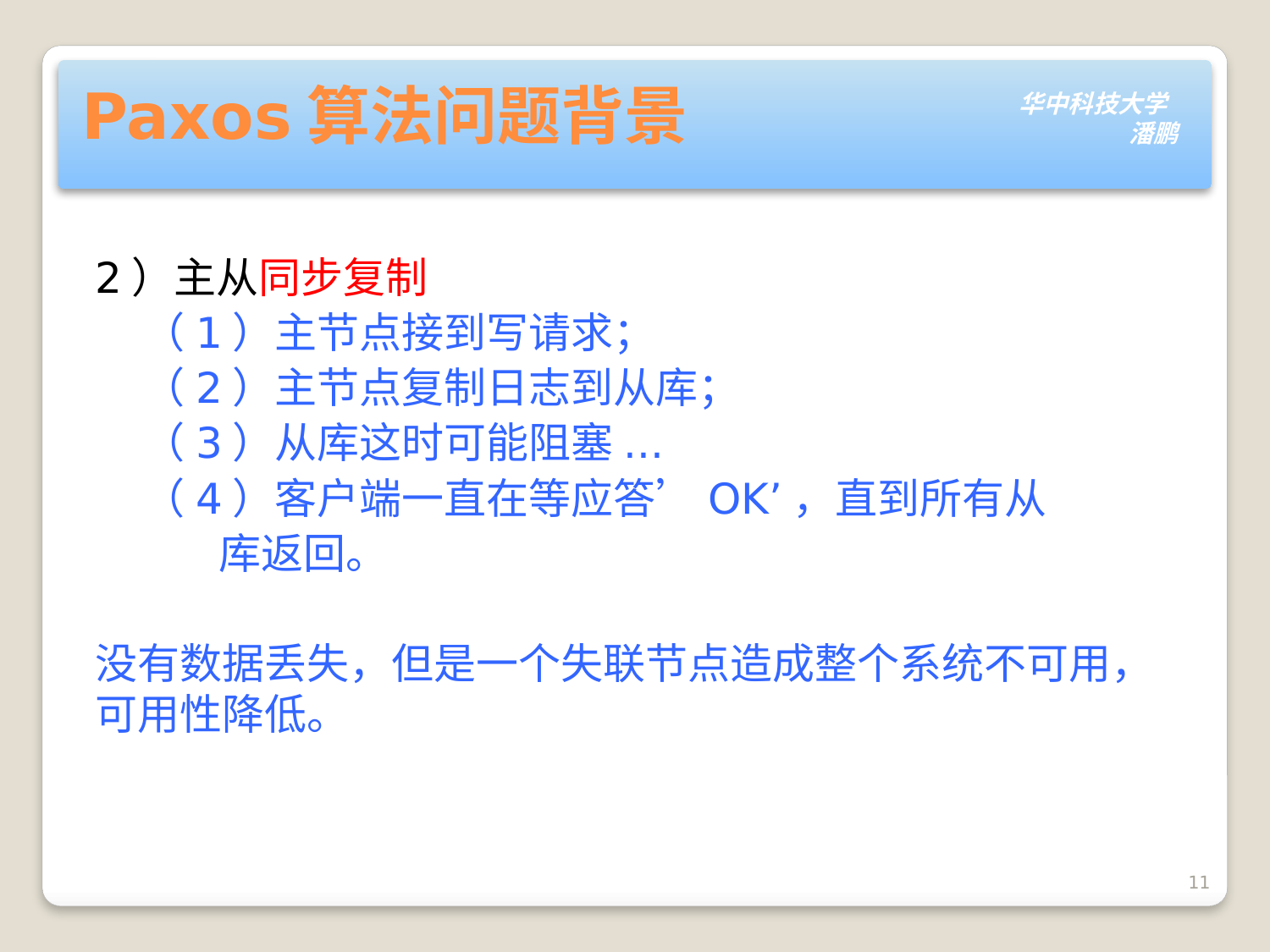

# Paxos算法问题背景
2）主从同步复制
    （1）主节点接到写请求；
    （2）主节点复制日志到从库；
    （3）从库这时可能阻塞...
    （4）客户端一直在等应答’OK’，直到所有从
            库返回。

没有数据丢失，但是一个失联节点造成整个系统不可用，可用性降低。
11